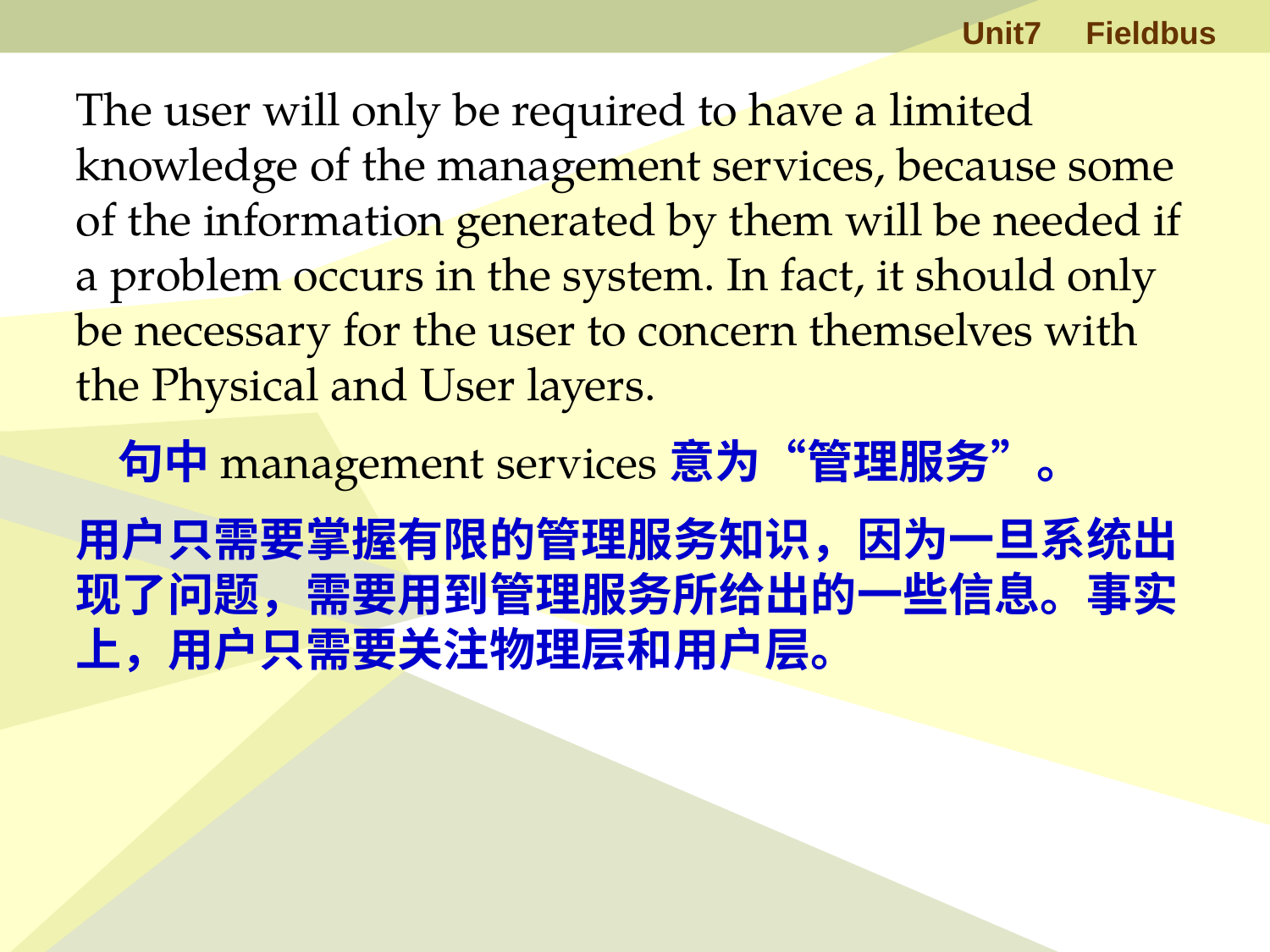

The user will only be required to have a limited knowledge of the management services, because some of the information generated by them will be needed if a problem occurs in the system. In fact, it should only be necessary for the user to concern themselves with the Physical and User layers.
   句中management services意为“管理服务”。
用户只需要掌握有限的管理服务知识，因为一旦系统出现了问题，需要用到管理服务所给出的一些信息。事实上，用户只需要关注物理层和用户层。